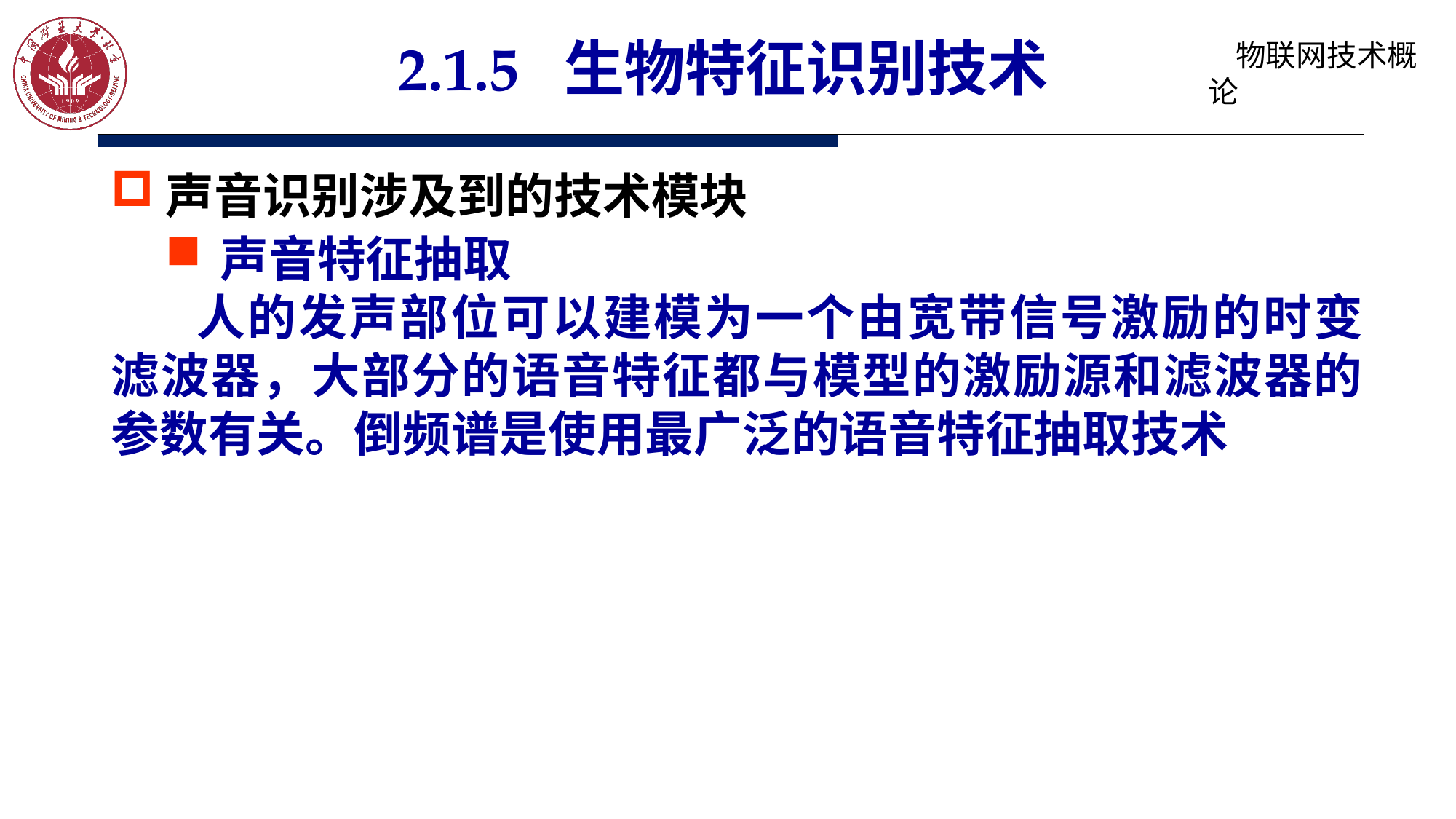

# 2.1.5  生物特征识别技术
声音识别涉及到的技术模块
声音特征抽取
人的发声部位可以建模为一个由宽带信号激励的时变滤波器，大部分的语音特征都与模型的激励源和滤波器的参数有关。倒频谱是使用最广泛的语音特征抽取技术